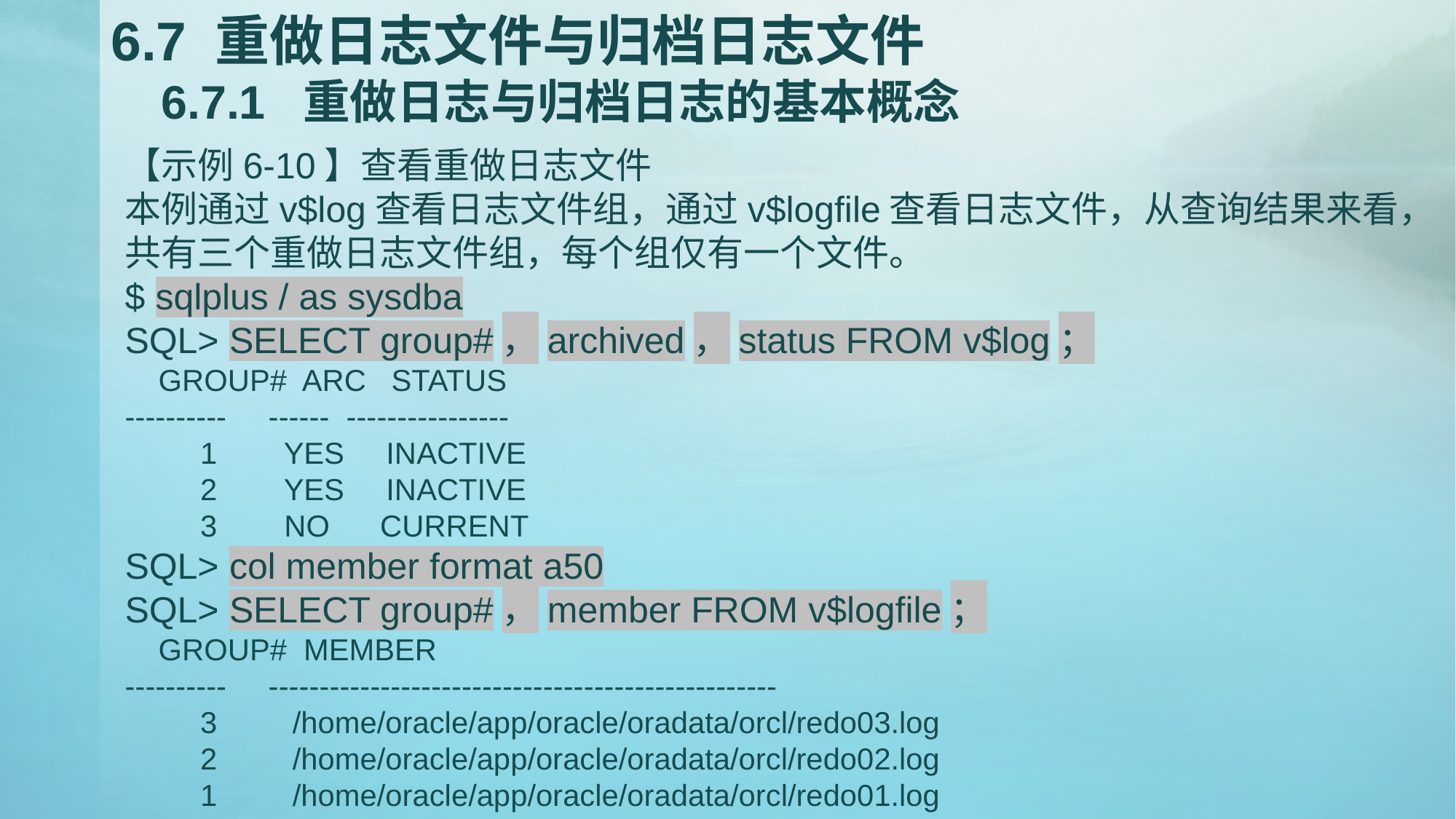

# 6.7 重做日志文件与归档日志文件 6.7.1  重做日志与归档日志的基本概念
【示例6-10】查看重做日志文件
本例通过v$log查看日志文件组，通过v$logfile查看日志文件，从查询结果来看，共有三个重做日志文件组，每个组仅有一个文件。
$ sqlplus / as sysdba
SQL> SELECT group#，archived，status FROM v$log；
    GROUP#  ARC   STATUS
----------     ------  ----------------
         1        YES     INACTIVE
         2        YES     INACTIVE
         3        NO      CURRENT
SQL> col member format a50
SQL> SELECT group#，member FROM v$logfile；
    GROUP#  MEMBER
----------     --------------------------------------------------
         3         /home/oracle/app/oracle/oradata/orcl/redo03.log
         2         /home/oracle/app/oracle/oradata/orcl/redo02.log
         1         /home/oracle/app/oracle/oradata/orcl/redo01.log